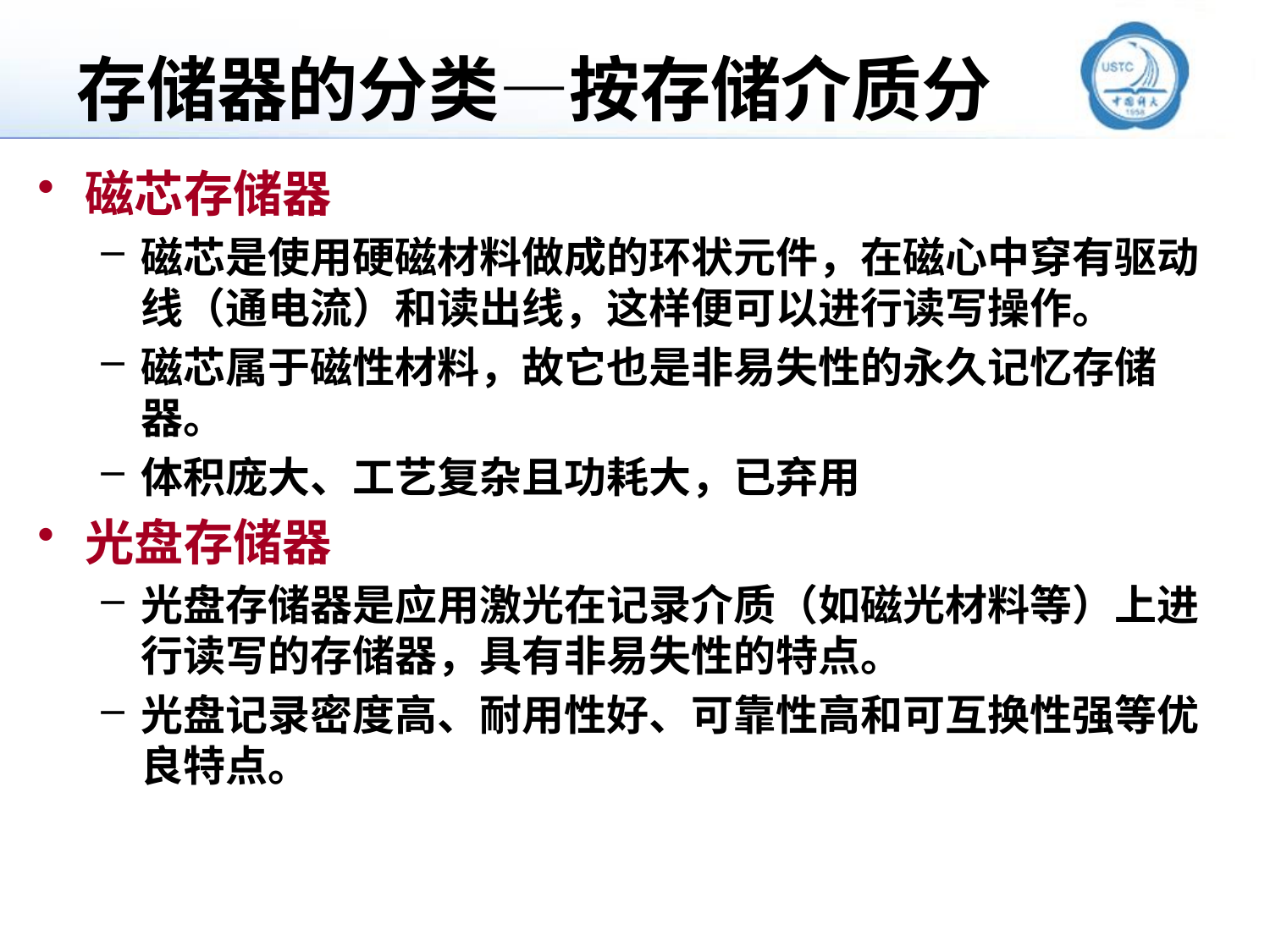

# 存储器的分类—按存储介质分
磁芯存储器
磁芯是使用硬磁材料做成的环状元件，在磁心中穿有驱动线（通电流）和读出线，这样便可以进行读写操作。
磁芯属于磁性材料，故它也是非易失性的永久记忆存储器。
体积庞大、工艺复杂且功耗大，已弃用
光盘存储器
光盘存储器是应用激光在记录介质（如磁光材料等）上进行读写的存储器，具有非易失性的特点。
光盘记录密度高、耐用性好、可靠性高和可互换性强等优良特点。